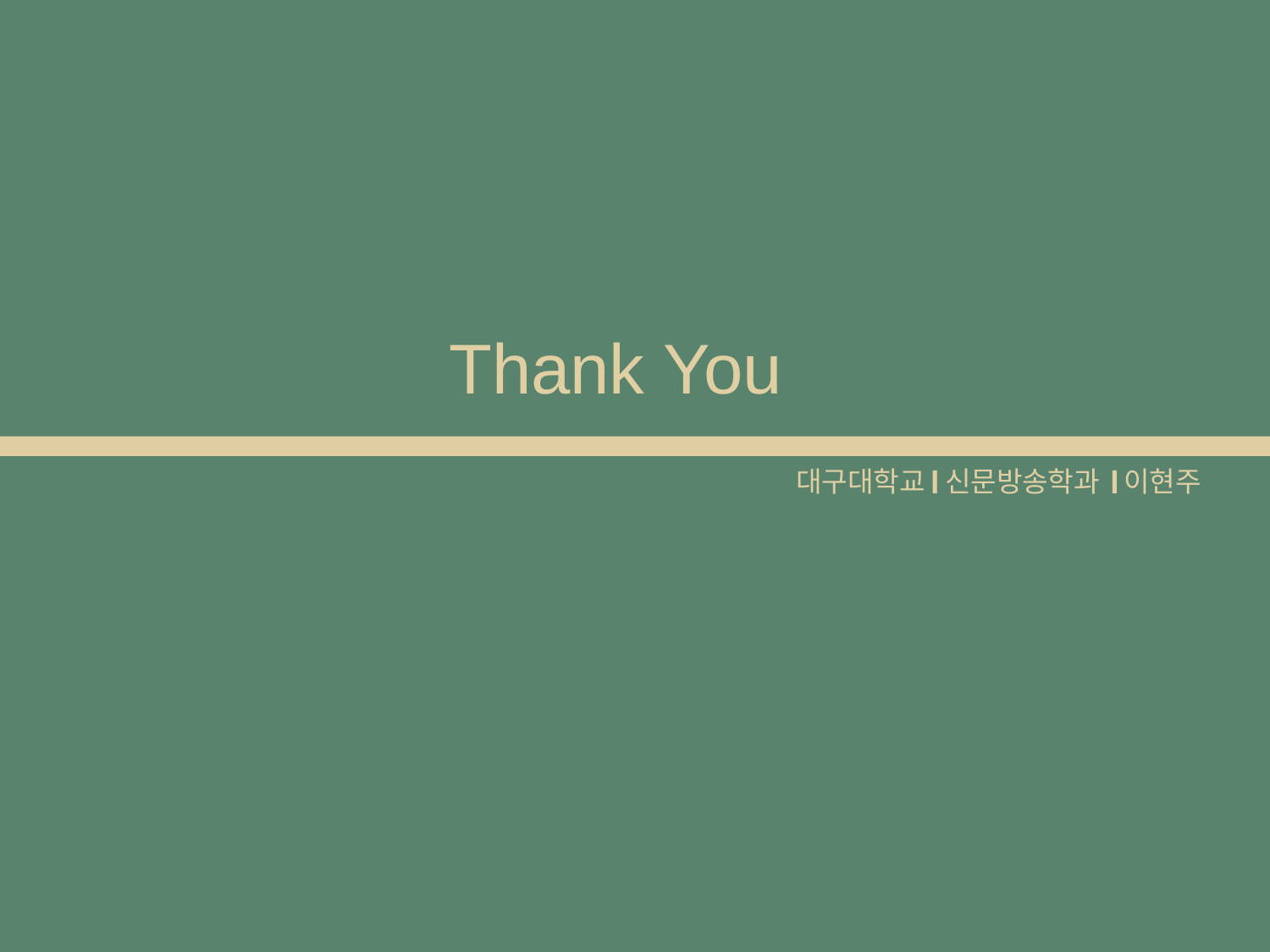

Thank You

l
l
대구대학교
신문방송학과
이현주